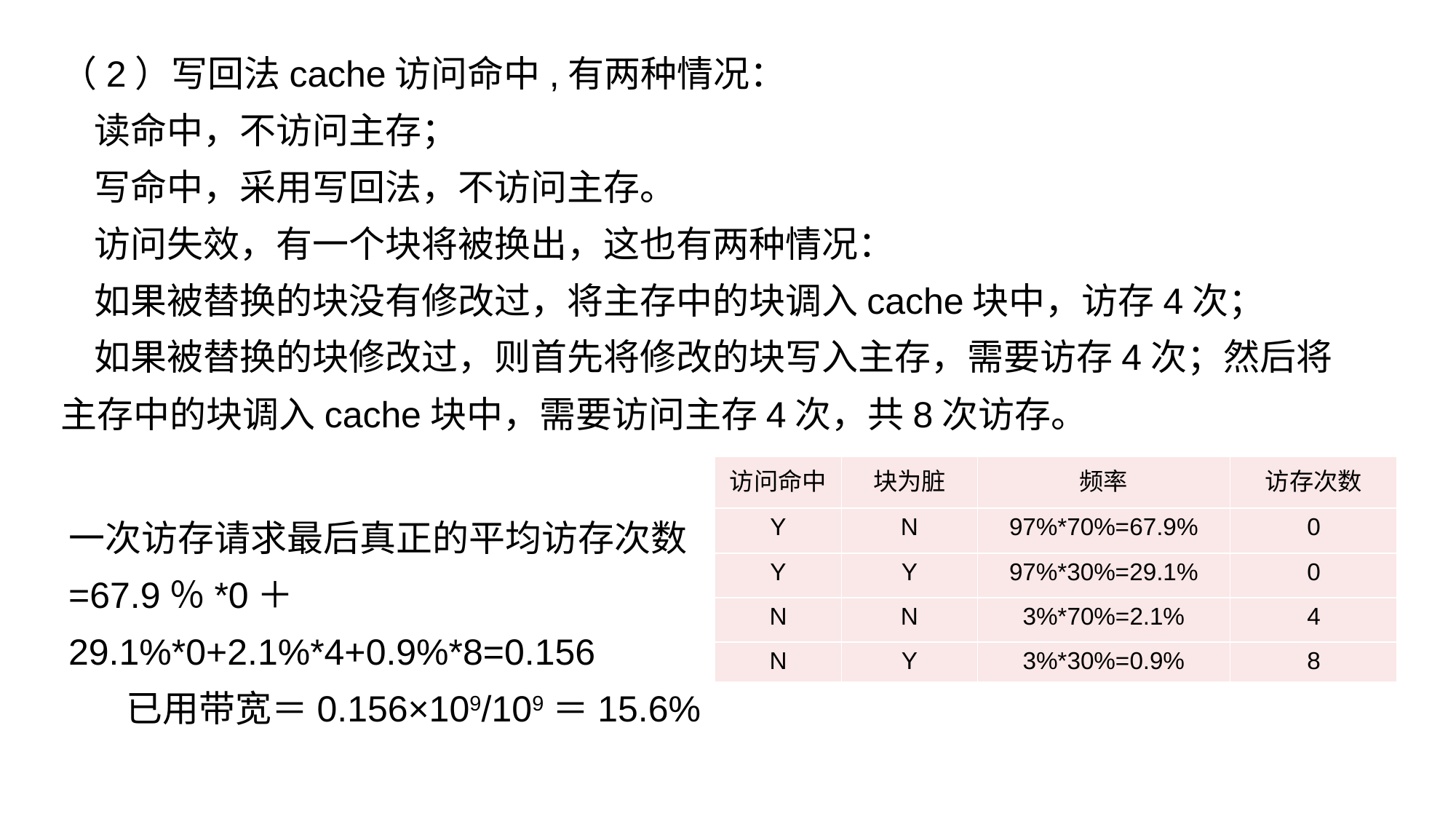

（2）写回法cache访问命中,有两种情况：
   读命中，不访问主存；
   写命中，采用写回法，不访问主存。
   访问失效，有一个块将被换出，这也有两种情况：
   如果被替换的块没有修改过，将主存中的块调入cache块中，访存4次；
   如果被替换的块修改过，则首先将修改的块写入主存，需要访存4次；然后将主存中的块调入cache块中，需要访问主存4次，共8次访存。
| 访问命中 | 块为脏 | 频率 | 访存次数 |
| --- | --- | --- | --- |
| Y | N | 97%\*70%=67.9% | 0 |
| Y | Y | 97%\*30%=29.1% | 0 |
| N | N | 3%\*70%=2.1% | 4 |
| N | Y | 3%\*30%=0.9% | 8 |
一次访存请求最后真正的平均访存次数=67.9％*0＋29.1%*0+2.1%*4+0.9%*8=0.156
      已用带宽＝0.156×109/109＝15.6%